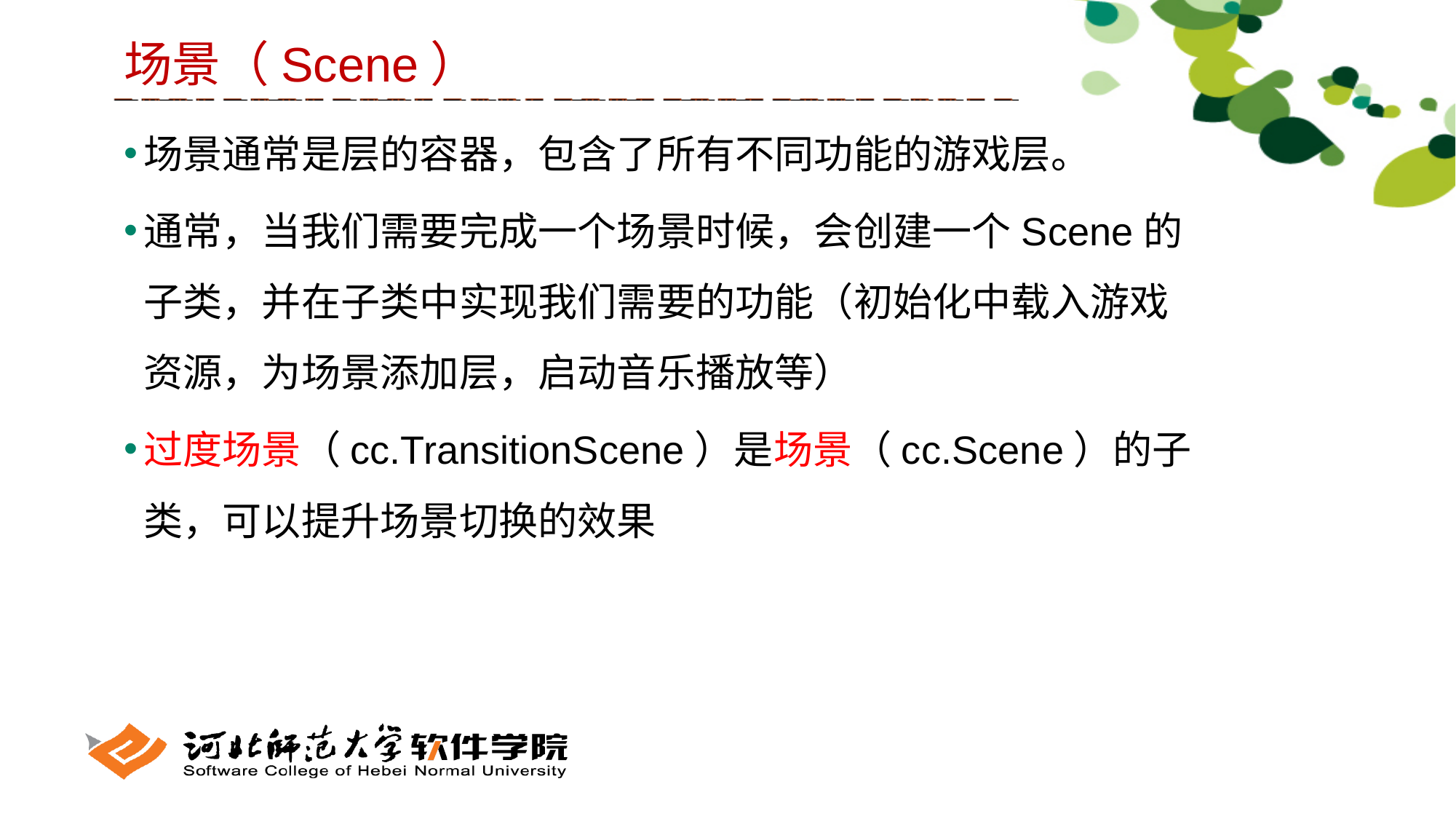

场景（Scene）
场景通常是层的容器，包含了所有不同功能的游戏层。
通常，当我们需要完成一个场景时候，会创建一个Scene的子类，并在子类中实现我们需要的功能（初始化中载入游戏资源，为场景添加层，启动音乐播放等）
过度场景（cc.TransitionScene）是场景（cc.Scene）的子类，可以提升场景切换的效果